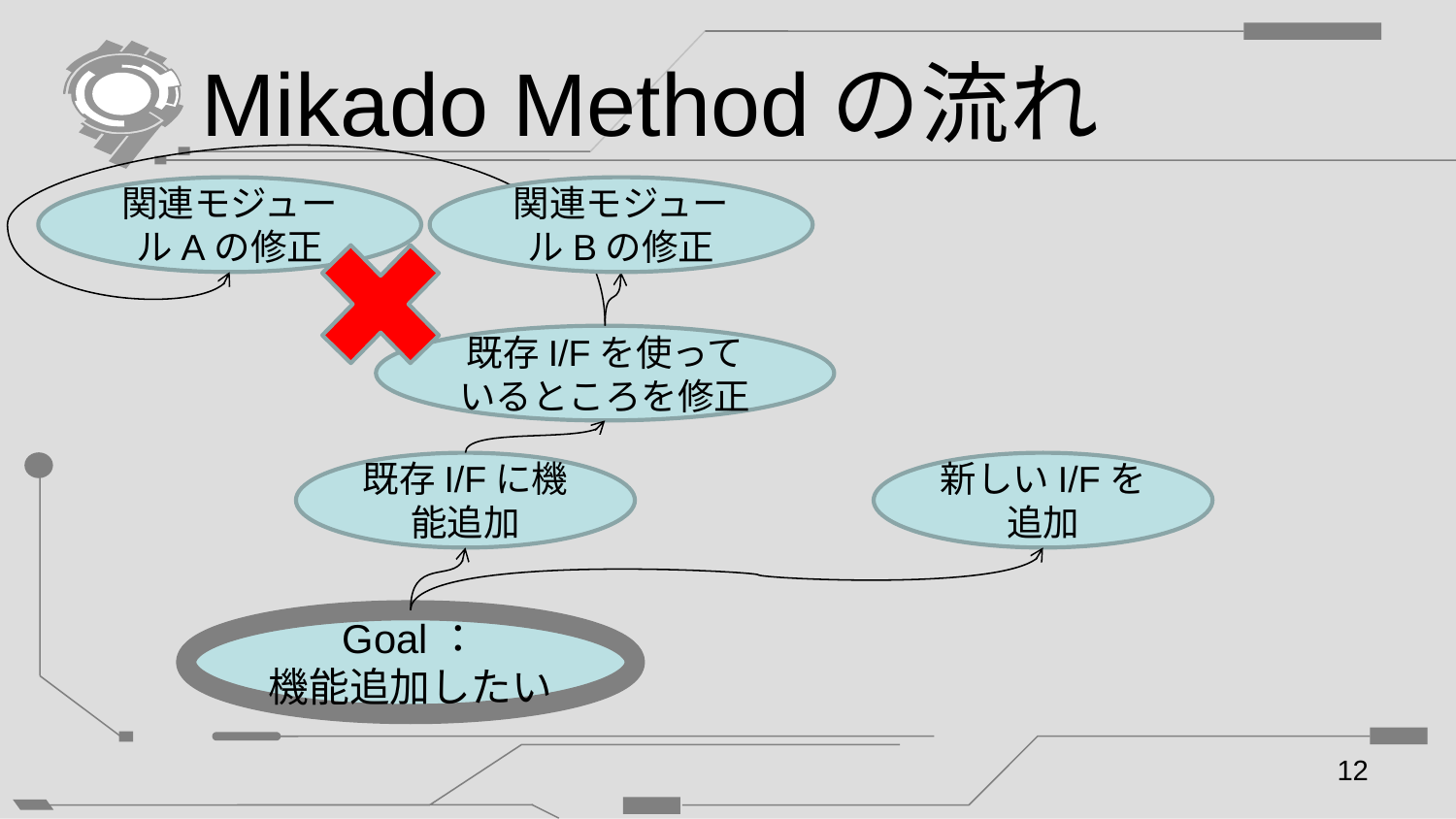

# Mikado Methodの流れ
関連モジュールAの修正
関連モジュールBの修正

既存I/Fを使っているところを修正
既存I/Fに機能追加
新しいI/Fを追加
Goal：
機能追加したい
12